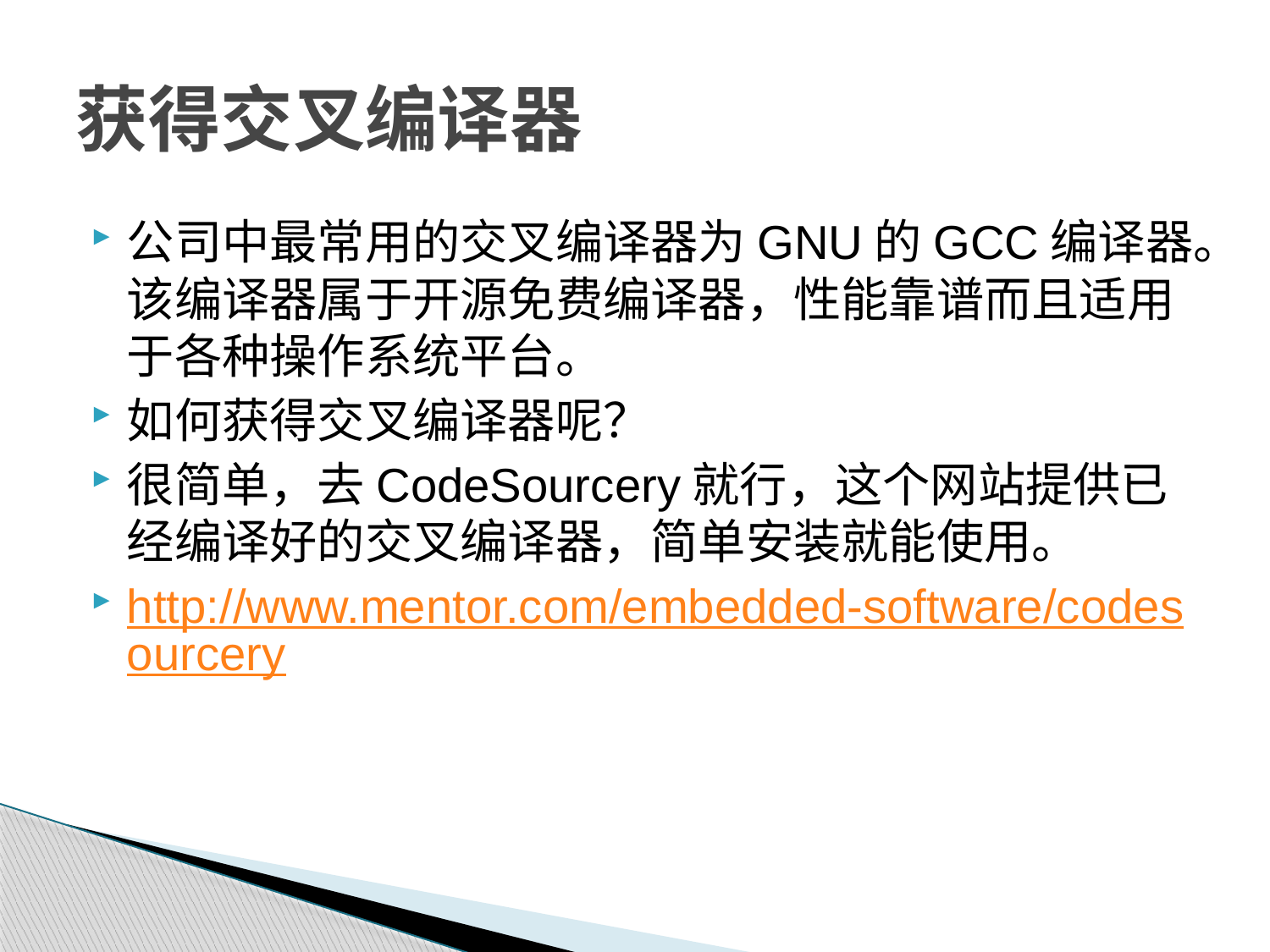

# 获得交叉编译器
公司中最常用的交叉编译器为GNU的GCC编译器。该编译器属于开源免费编译器，性能靠谱而且适用于各种操作系统平台。
如何获得交叉编译器呢？
很简单，去CodeSourcery就行，这个网站提供已经编译好的交叉编译器，简单安装就能使用。
http://www.mentor.com/embedded-software/codesourcery